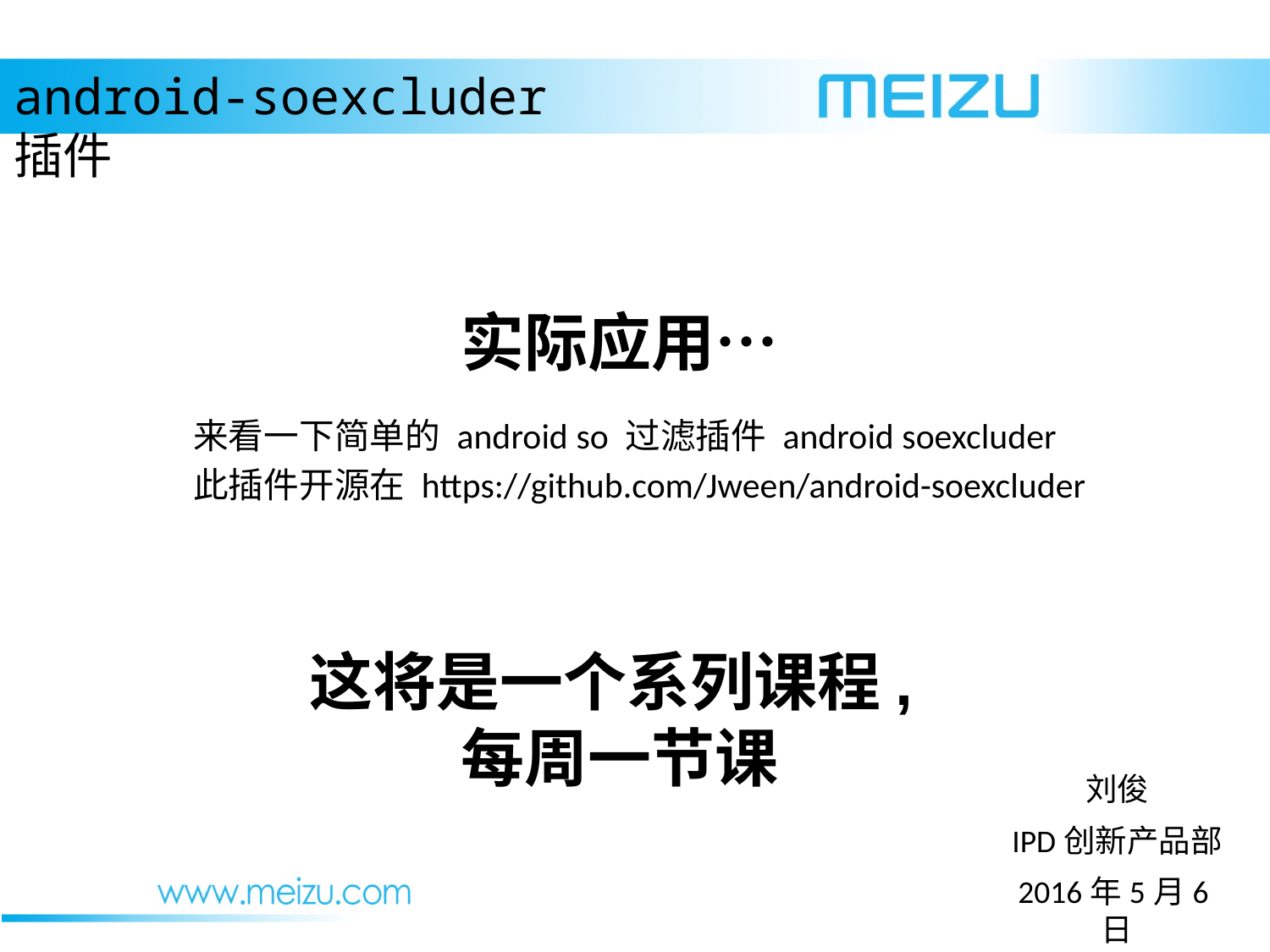

android-soexcluder 插件
实际应用…
来看一下简单的 android so 过滤插件 android soexcluder
此插件开源在 https://github.com/Jween/android-soexcluder
这将是一个系列课程,
每周一节课
刘俊
IPD创新产品部
2016年5月6日